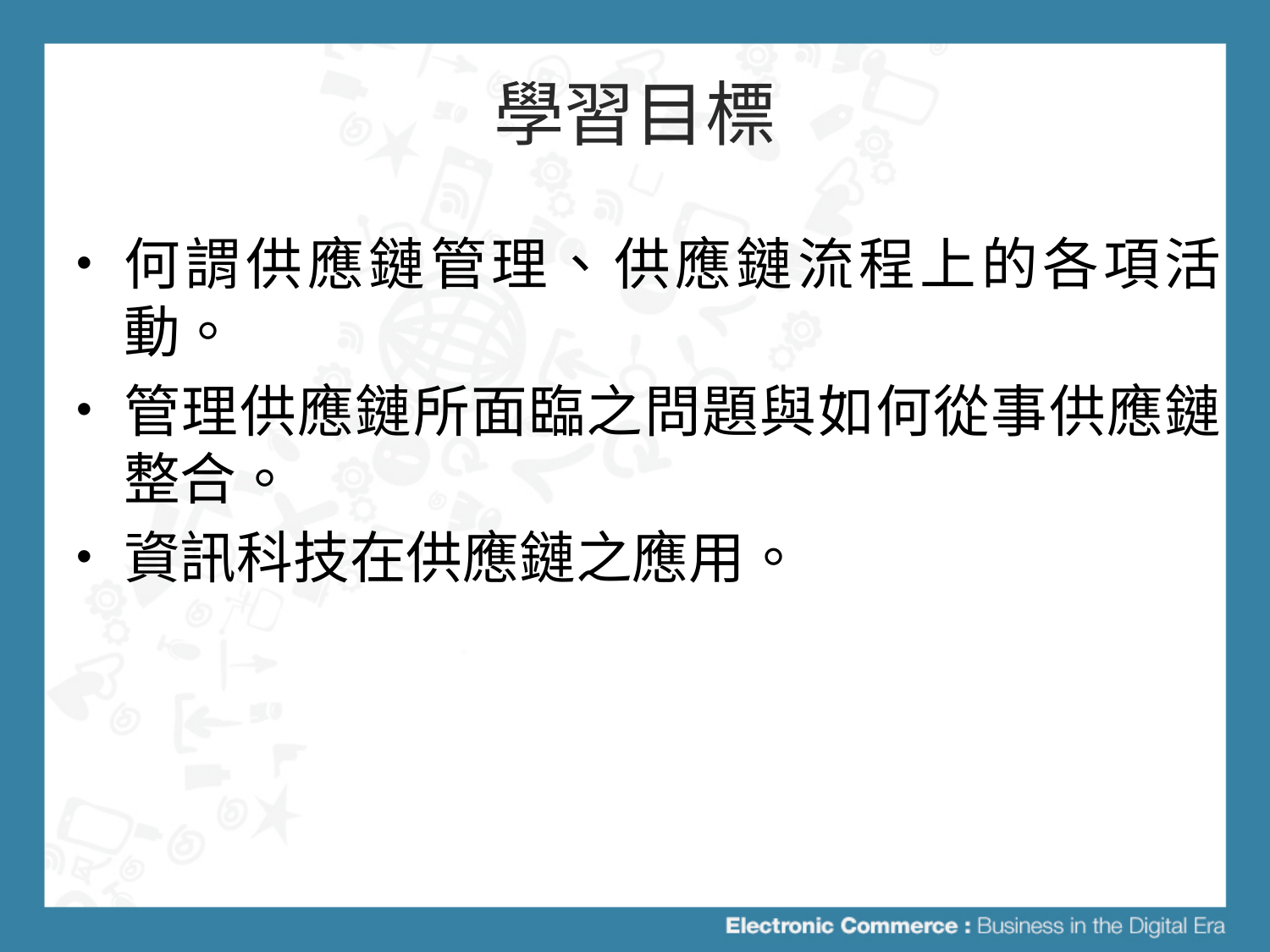

# 學習目標
何謂供應鏈管理、供應鏈流程上的各項活動。
管理供應鏈所面臨之問題與如何從事供應鏈整合。
資訊科技在供應鏈之應用。